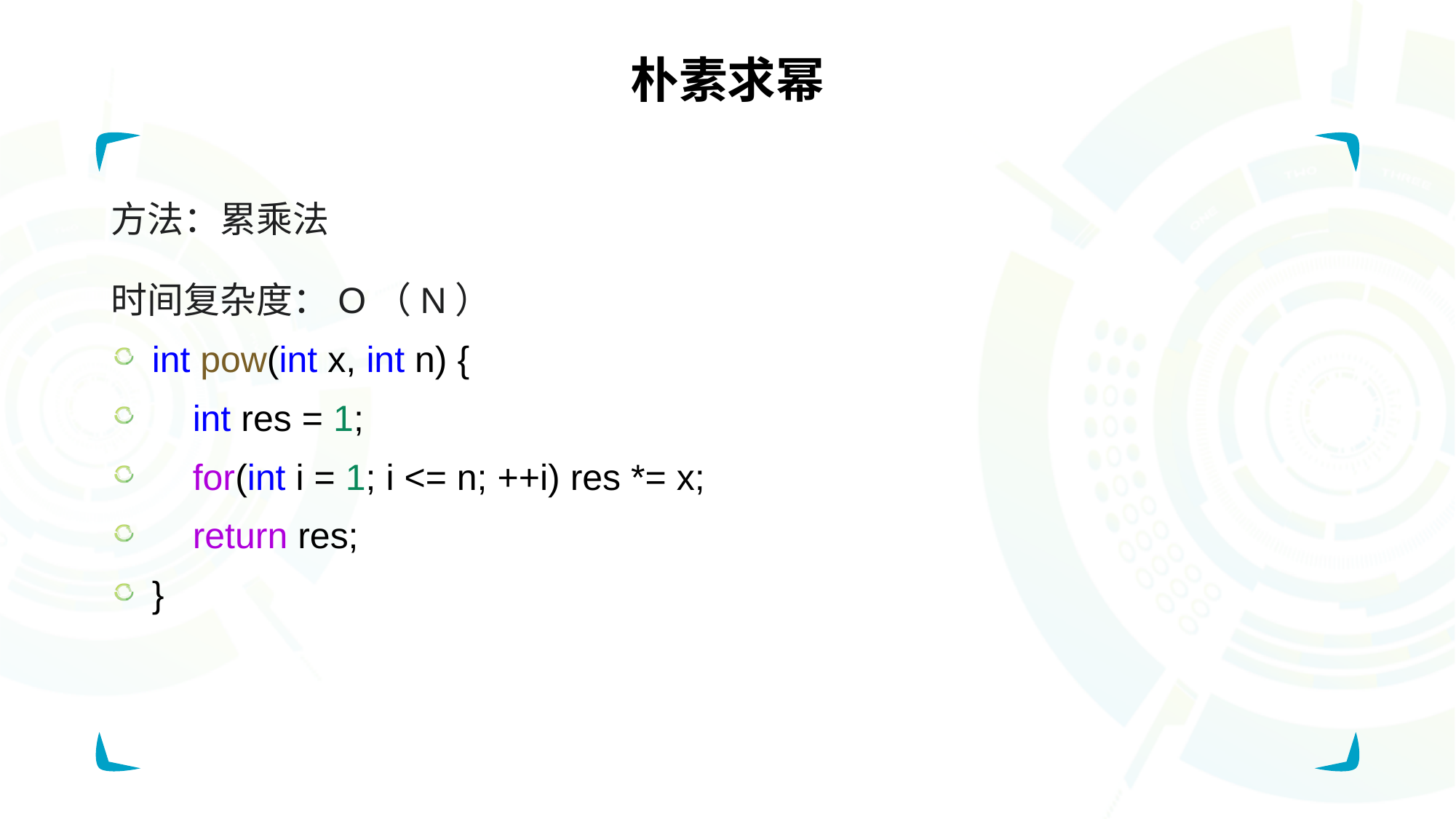

# 朴素求幂

方法：累乘法
时间复杂度：O（N）
int pow(int x, int n) {
    int res = 1;
    for(int i = 1; i <= n; ++i) res *= x;
    return res;
}